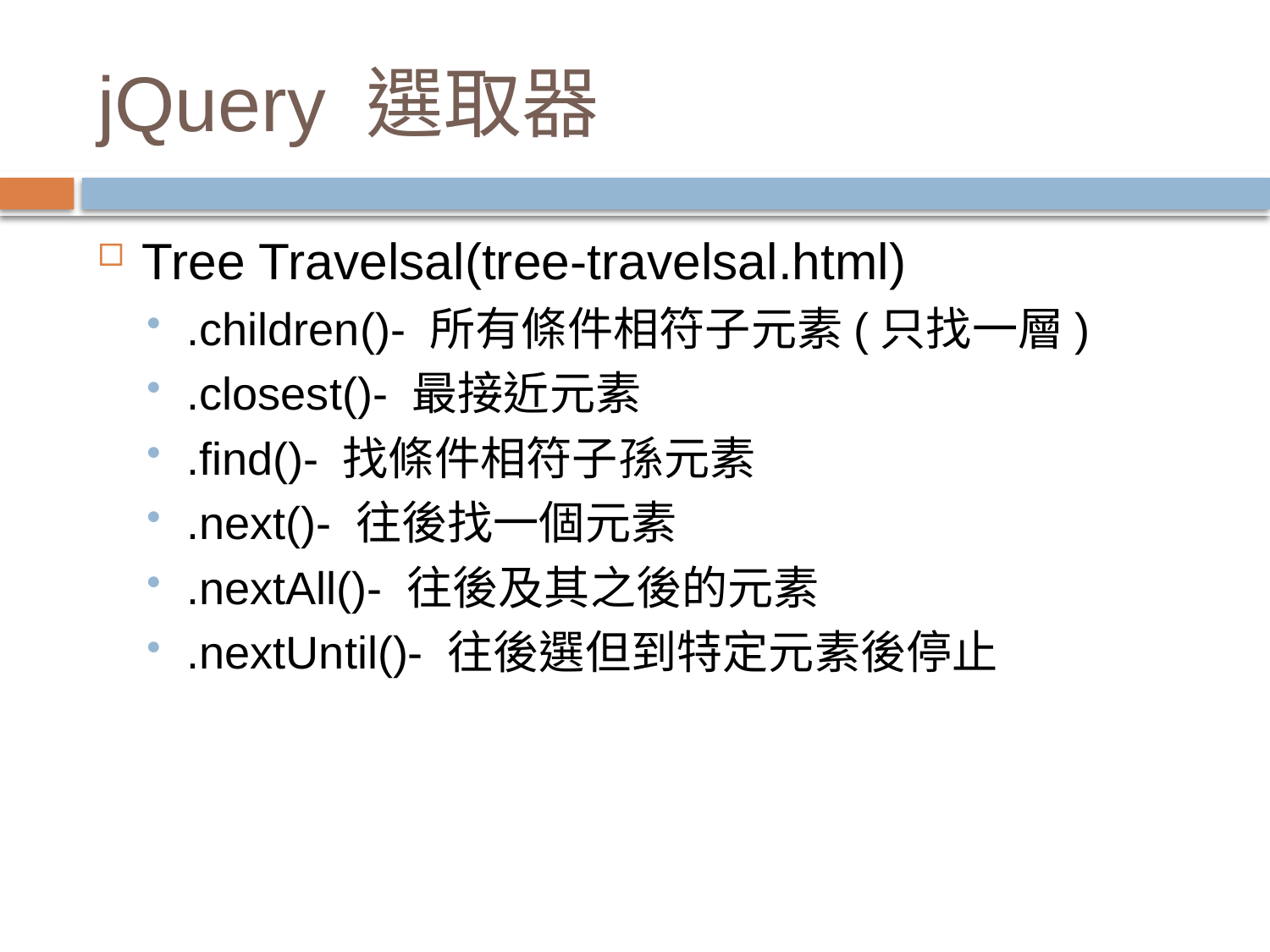

# jQuery 選取器
Tree Travelsal(tree-travelsal.html)
.children()- 所有條件相符子元素(只找一層)
.closest()- 最接近元素
.find()- 找條件相符子孫元素
.next()- 往後找一個元素
.nextAll()- 往後及其之後的元素
.nextUntil()- 往後選但到特定元素後停止